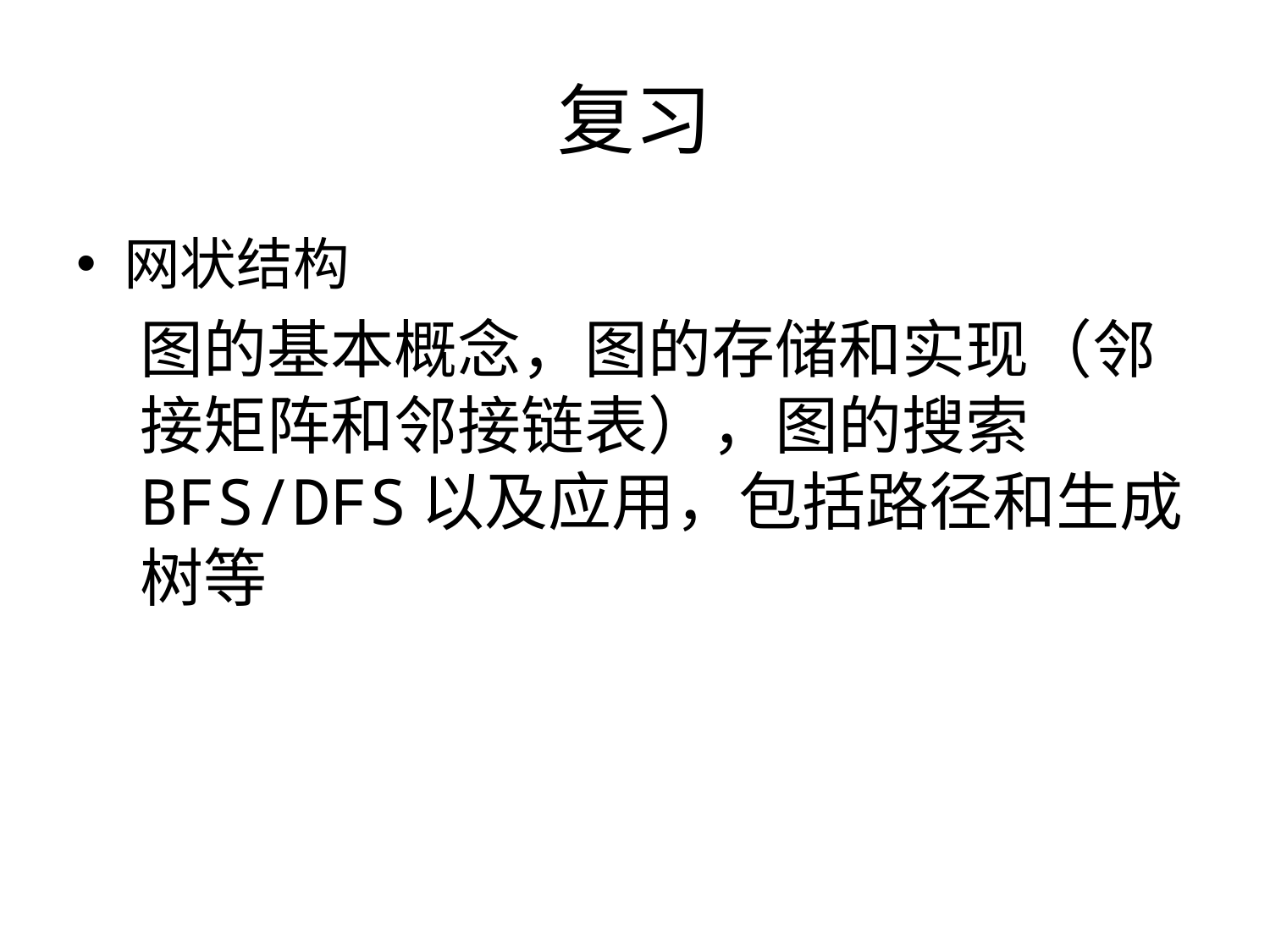

# 复习
网状结构
图的基本概念，图的存储和实现（邻接矩阵和邻接链表），图的搜索BFS/DFS以及应用，包括路径和生成树等